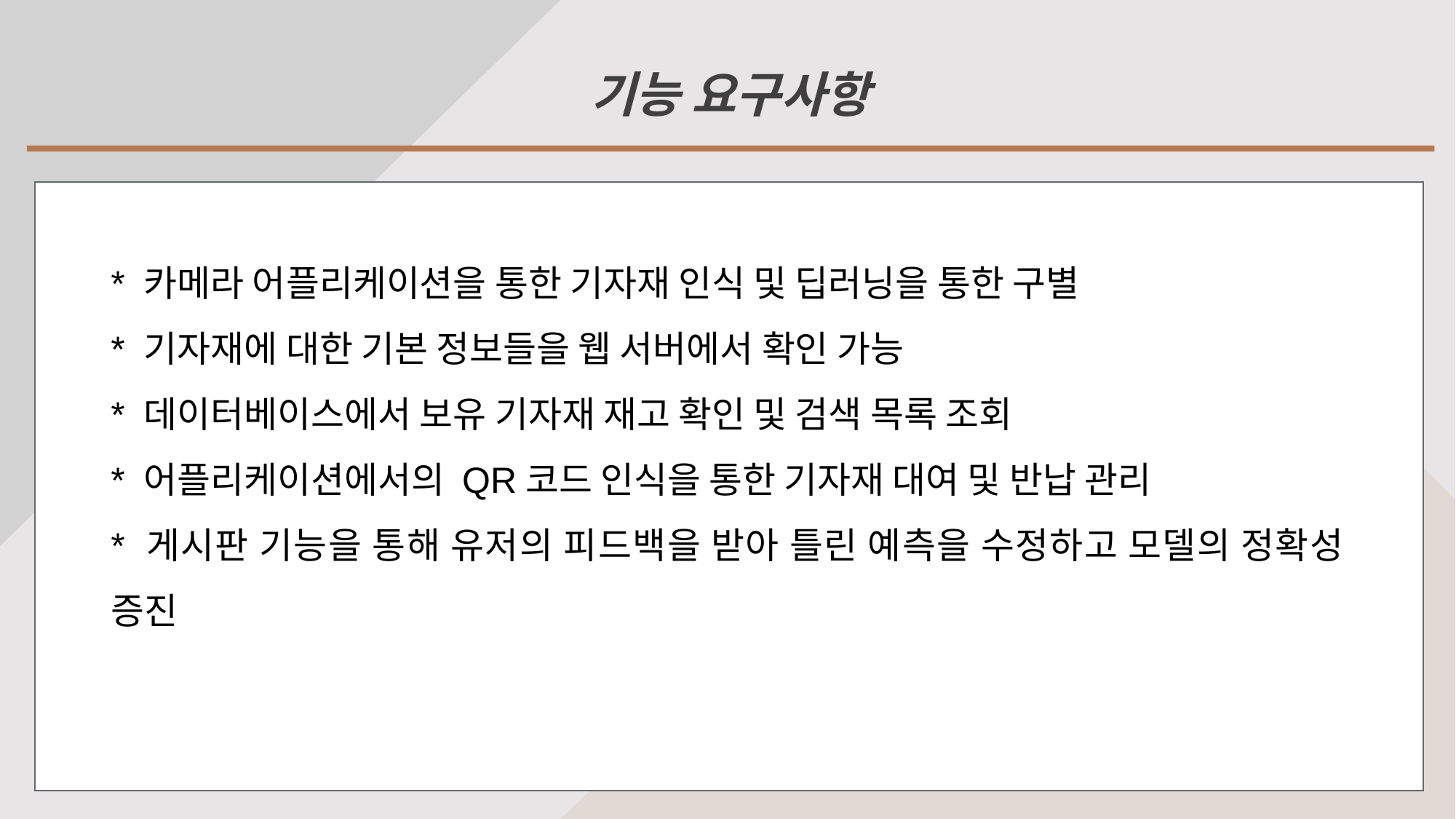

기능 요구사항

* 카메라 어플리케이션을 통한 기자재 인식 및 딥러닝을 통한 구별
* 기자재에 대한 기본 정보들을 웹 서버에서 확인 가능
* 데이터베이스에서 보유 기자재 재고 확인 및 검색 목록 조회
* 어플리케이션에서의 QR코드 인식을 통한 기자재 대여 및 반납 관리
* 게시판 기능을 통해 유저의 피드백을 받아 틀린 예측을 수정하고 모델의 정확성 증진